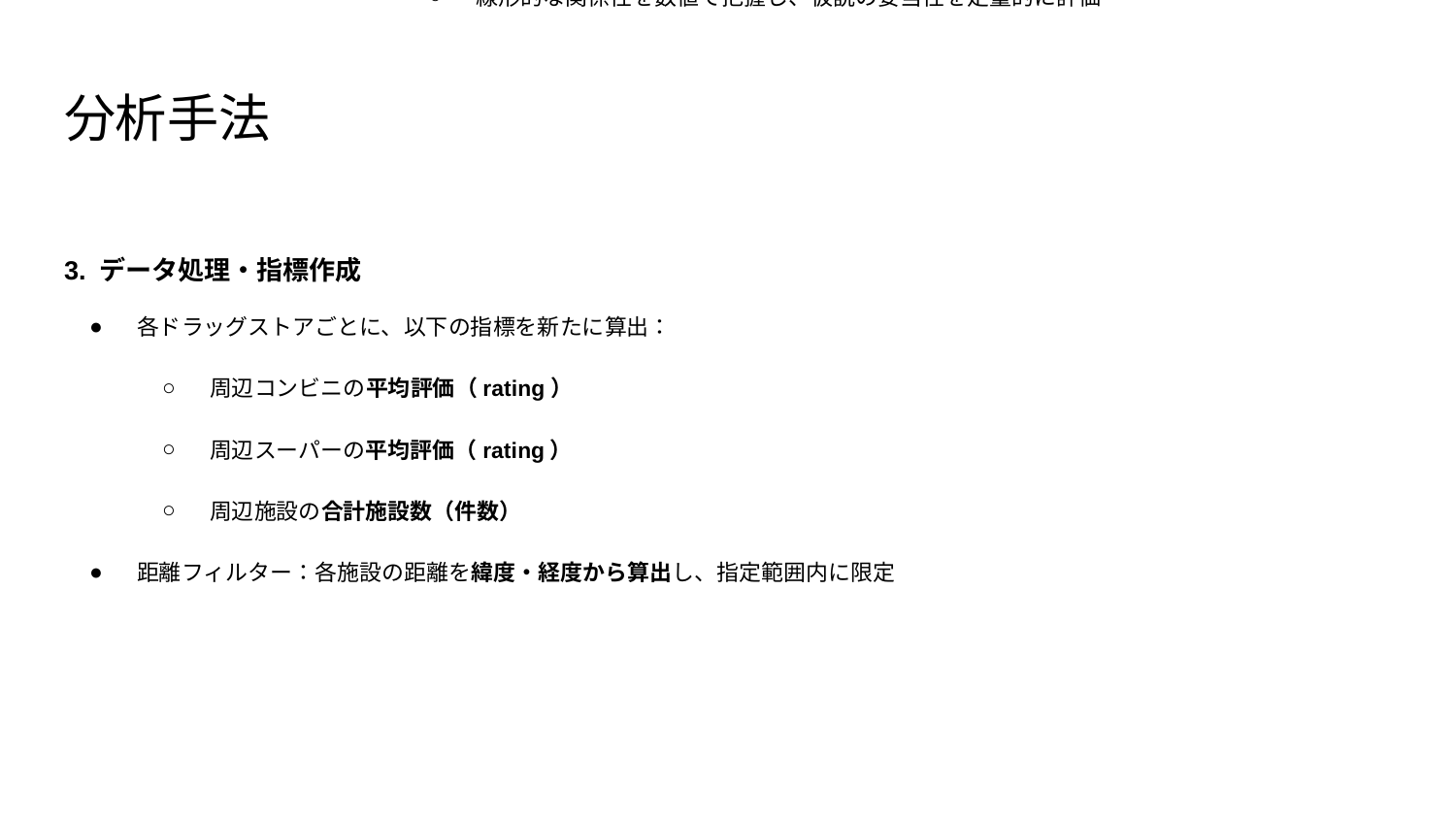

4. 相関分析手法（主手法）
**Pearsonの積率相関係数（Pearson Correlation）**を用いて、
ドラッグストア売上と周辺施設評価の関係性
ドラッグストア自身のratingと、周辺施設評価の関係性
 を分析します
Pearson相関の目的：
「周辺施設の評判が高いエリアでは、ドラッグストアの売上や評価も高くなる傾向があるのか？」
線形的な関係性を数値で把握し、仮説の妥当性を定量的に評価
# 分析手法

3. データ処理・指標作成
各ドラッグストアごとに、以下の指標を新たに算出：
周辺コンビニの平均評価（rating）
周辺スーパーの平均評価（rating）
周辺施設の合計施設数（件数）
距離フィルター：各施設の距離を緯度・経度から算出し、指定範囲内に限定